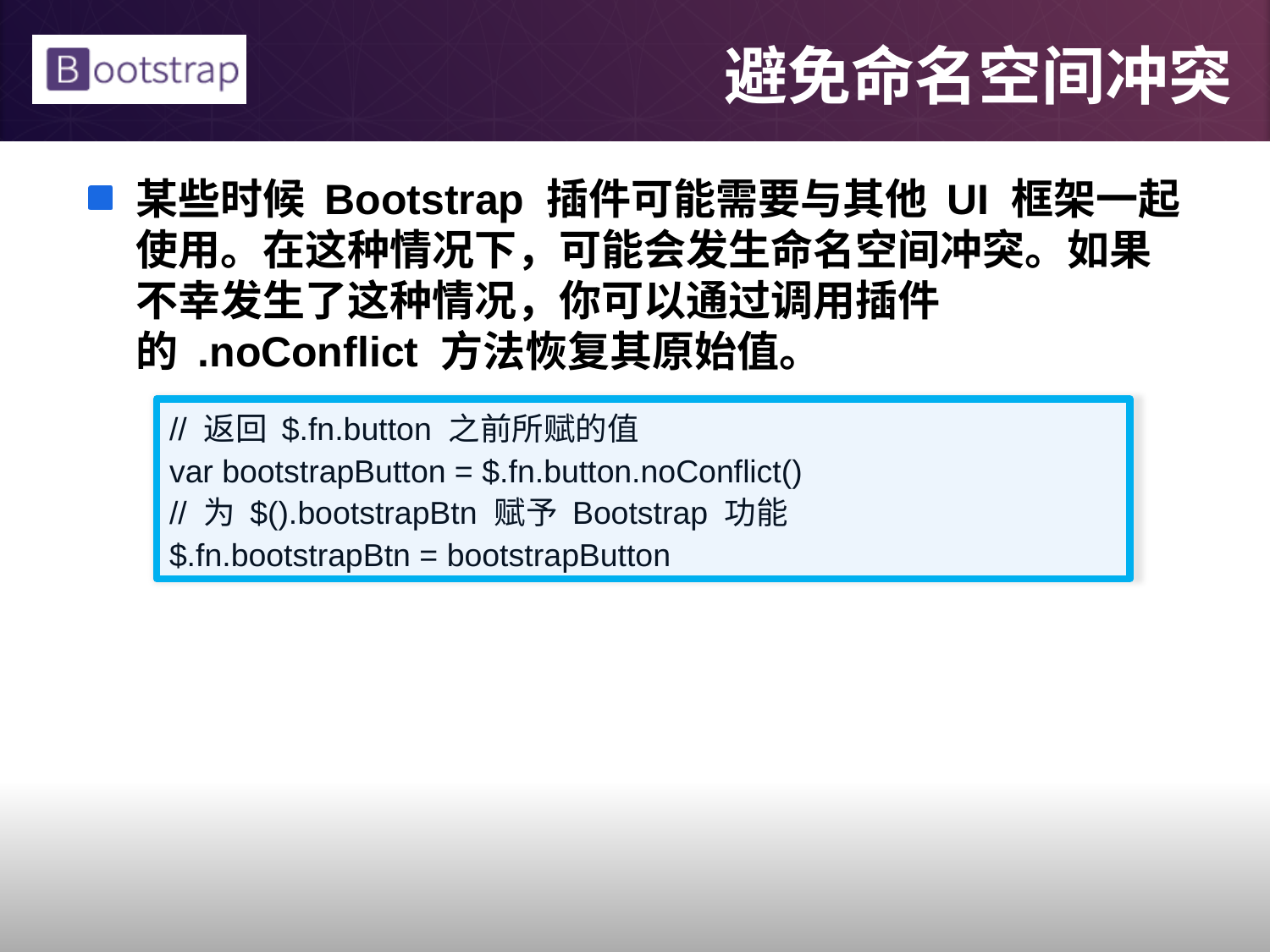

# 避免命名空间冲突
某些时候 Bootstrap 插件可能需要与其他 UI 框架一起使用。在这种情况下，可能会发生命名空间冲突。如果不幸发生了这种情况，你可以通过调用插件的 .noConflict 方法恢复其原始值。
// 返回 $.fn.button 之前所赋的值
var bootstrapButton = $.fn.button.noConflict()
// 为 $().bootstrapBtn 赋予 Bootstrap 功能
$.fn.bootstrapBtn = bootstrapButton